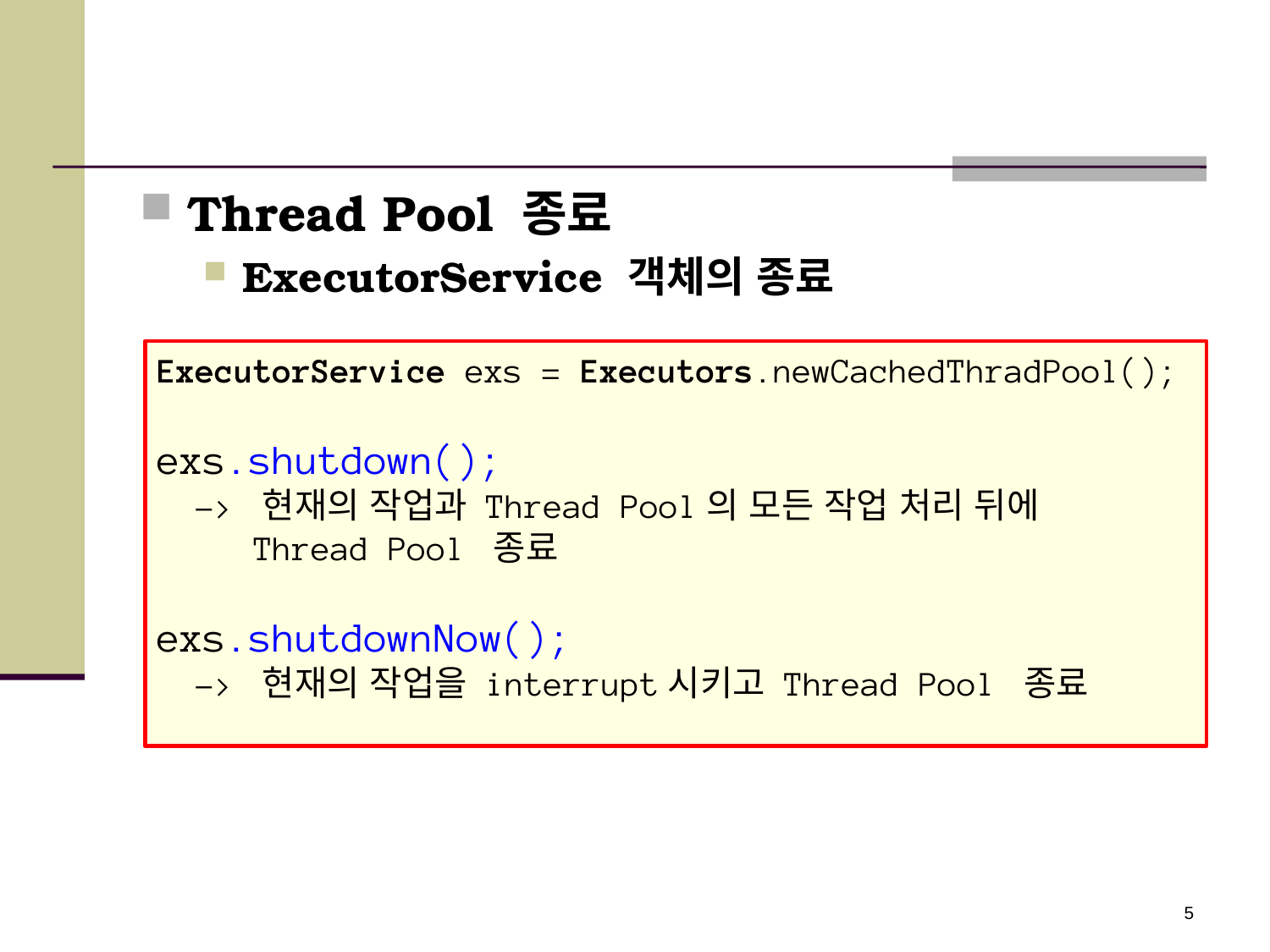

Thread Pool 종료
ExecutorService 객체의 종료
ExecutorService exs = Executors.newCachedThradPool();

exs.shutdown();
  -> 현재의 작업과 Thread Pool의 모든 작업 처리 뒤에
     Thread Pool 종료

exs.shutdownNow();
  -> 현재의 작업을 interrupt시키고 Thread Pool 종료

5